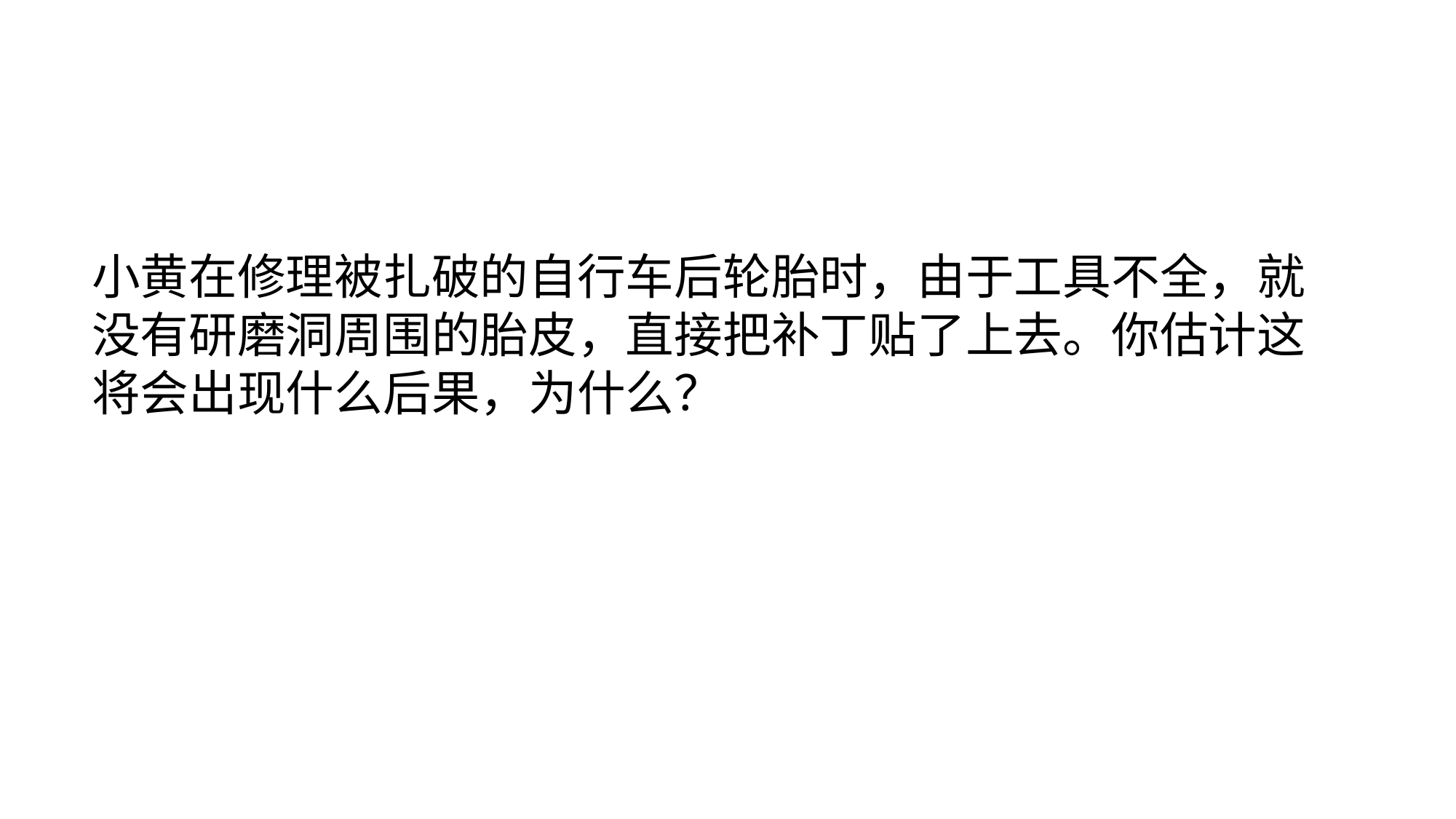

#
小黄在修理被扎破的自行车后轮胎时，由于工具不全，就没有研磨洞周围的胎皮，直接把补丁贴了上去。你估计这将会出现什么后果，为什么？